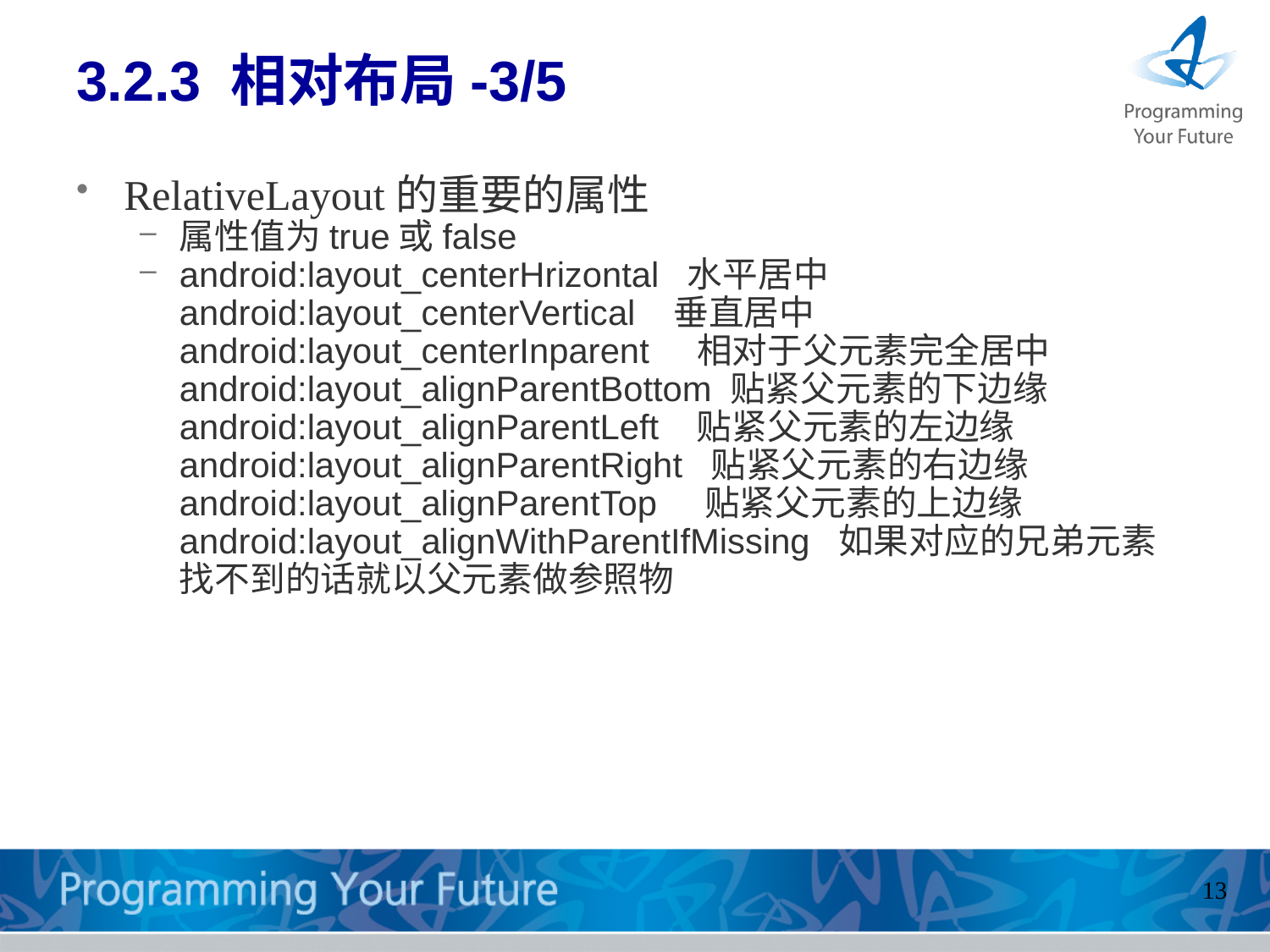

# 3.2.3 相对布局-3/5
RelativeLayout的重要的属性
属性值为true或false
android:layout_centerHrizontal  水平居中
android:layout_centerVertical   垂直居中
android:layout_centerInparent    相对于父元素完全居中
android:layout_alignParentBottom 贴紧父元素的下边缘
android:layout_alignParentLeft   贴紧父元素的左边缘
android:layout_alignParentRight  贴紧父元素的右边缘
android:layout_alignParentTop    贴紧父元素的上边缘
android:layout_alignWithParentIfMissing  如果对应的兄弟元素找不到的话就以父元素做参照物